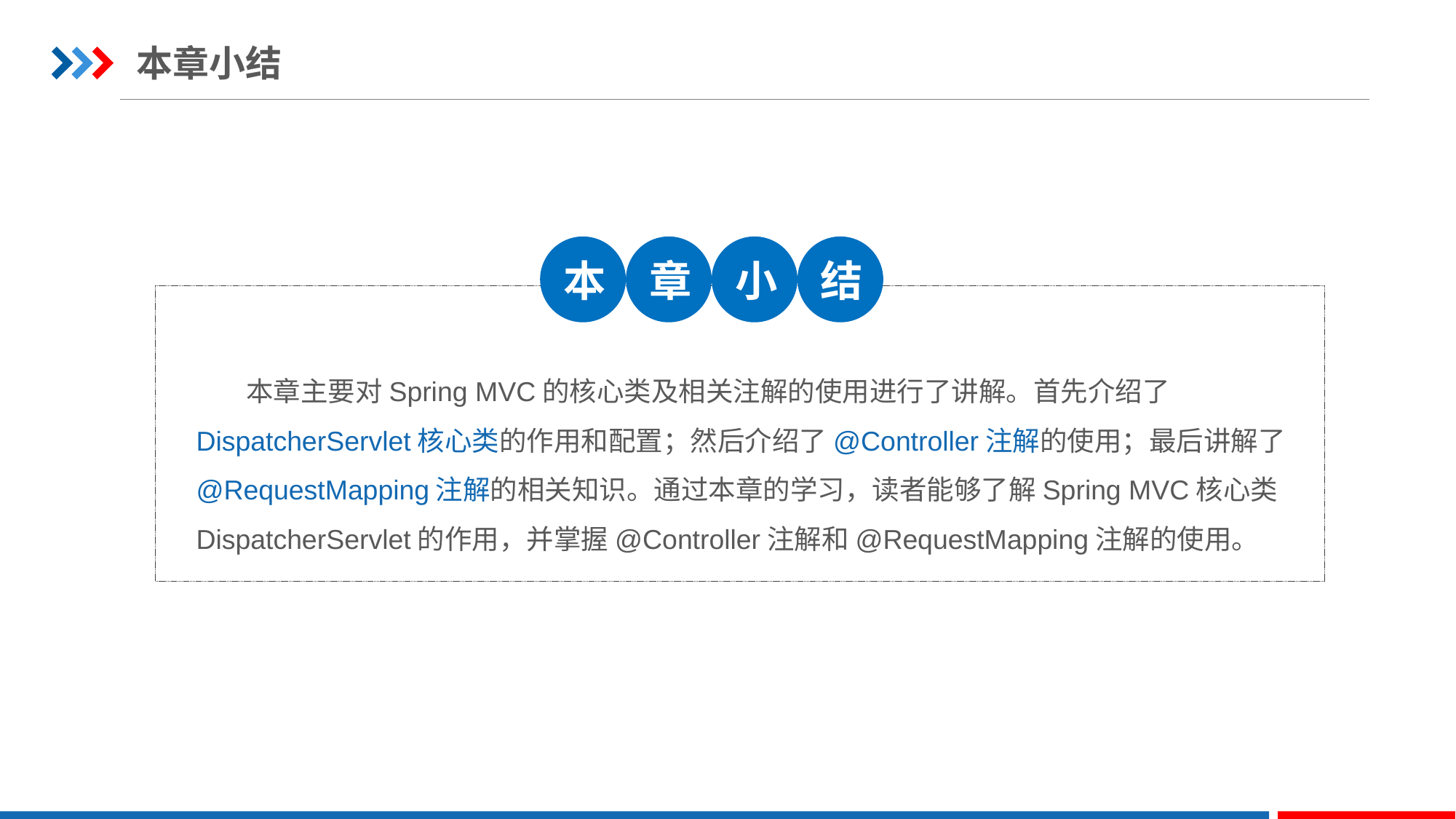

本章小结
本
章
小
结

       本章主要对Spring MVC的核心类及相关注解的使用进行了讲解。首先介绍了DispatcherServlet核心类的作用和配置；然后介绍了@Controller注解的使用；最后讲解了@RequestMapping注解的相关知识。通过本章的学习，读者能够了解Spring MVC核心类DispatcherServlet的作用，并掌握@Controller注解和@RequestMapping注解的使用。